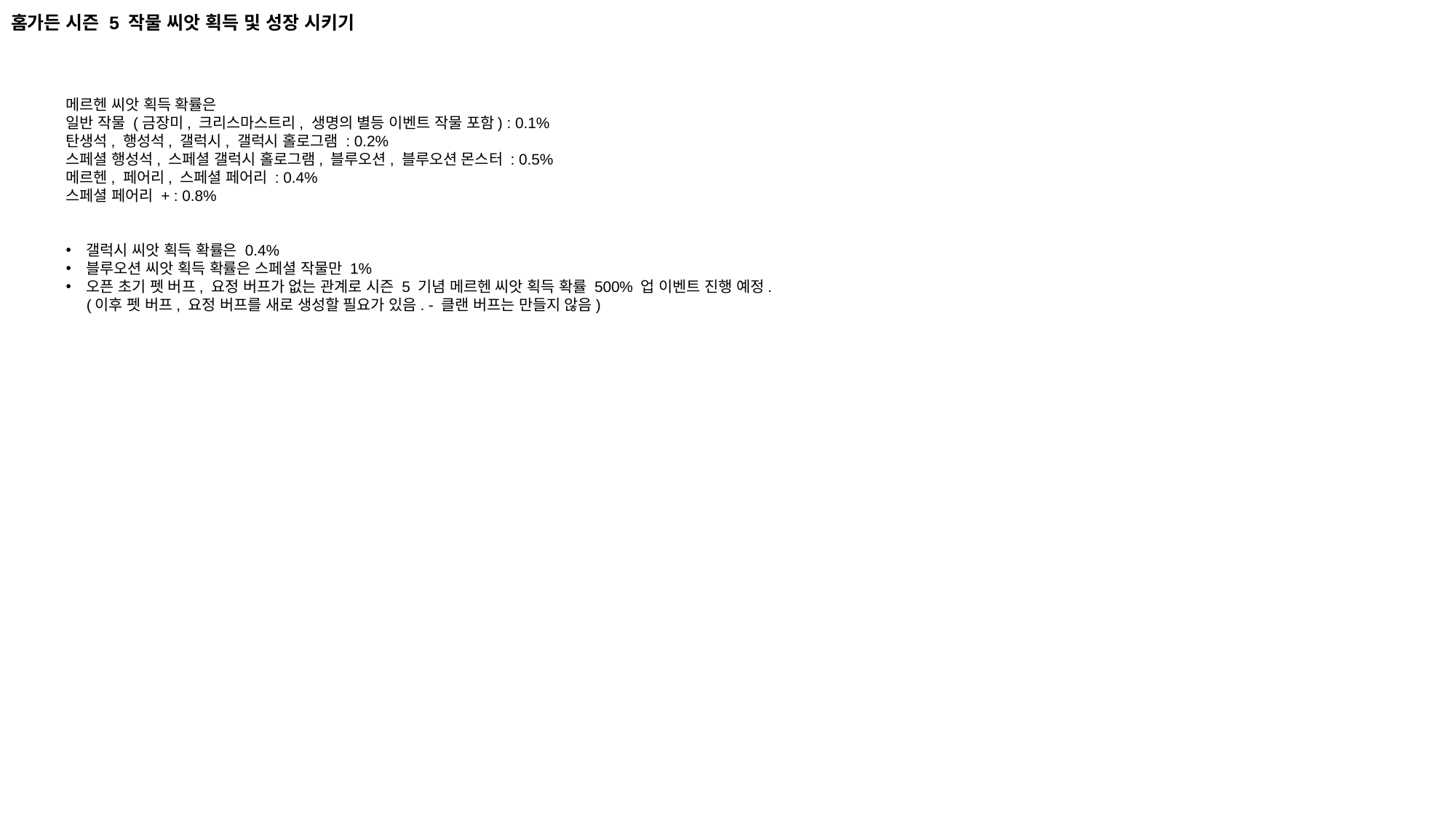

# 홈가든 시즌 5 작물 씨앗 획득 및 성장 시키기
메르헨 씨앗 획득 확률은
일반 작물 (금장미, 크리스마스트리, 생명의 별등 이벤트 작물 포함) : 0.1%
탄생석, 행성석, 갤럭시, 갤럭시 홀로그램 : 0.2%
스페셜 행성석, 스페셜 갤럭시 홀로그램, 블루오션, 블루오션 몬스터 : 0.5%
메르헨, 페어리, 스페셜 페어리 : 0.4%
스페셜 페어리 + : 0.8%

갤럭시 씨앗 획득 확률은 0.4%
블루오션 씨앗 획득 확률은 스페셜 작물만 1%
오픈 초기 펫 버프, 요정 버프가 없는 관계로 시즌 5 기념 메르헨 씨앗 획득 확률 500% 업 이벤트 진행 예정.
(이후 펫 버프, 요정 버프를 새로 생성할 필요가 있음. - 클랜 버프는 만들지 않음)